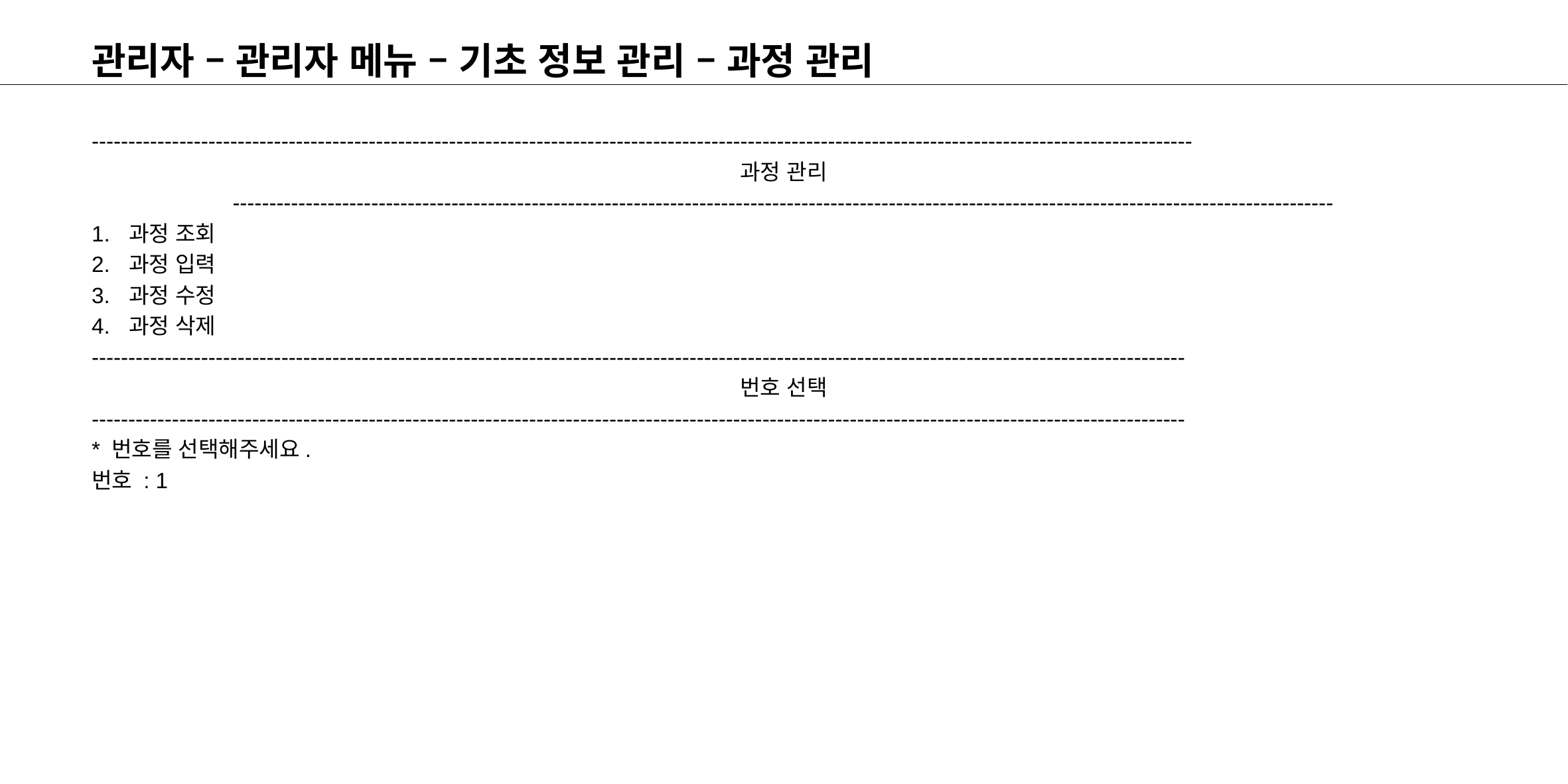

# 관리자 – 관리자 메뉴 – 기초 정보 관리 – 과정 관리
-------------------------------------------------------------------------------------------------------------------------------------------------------
과정 관리
-------------------------------------------------------------------------------------------------------------------------------------------------------
과정 조회
과정 입력
과정 수정
과정 삭제
------------------------------------------------------------------------------------------------------------------------------------------------------
번호 선택
------------------------------------------------------------------------------------------------------------------------------------------------------
* 번호를 선택해주세요.
번호 : 1